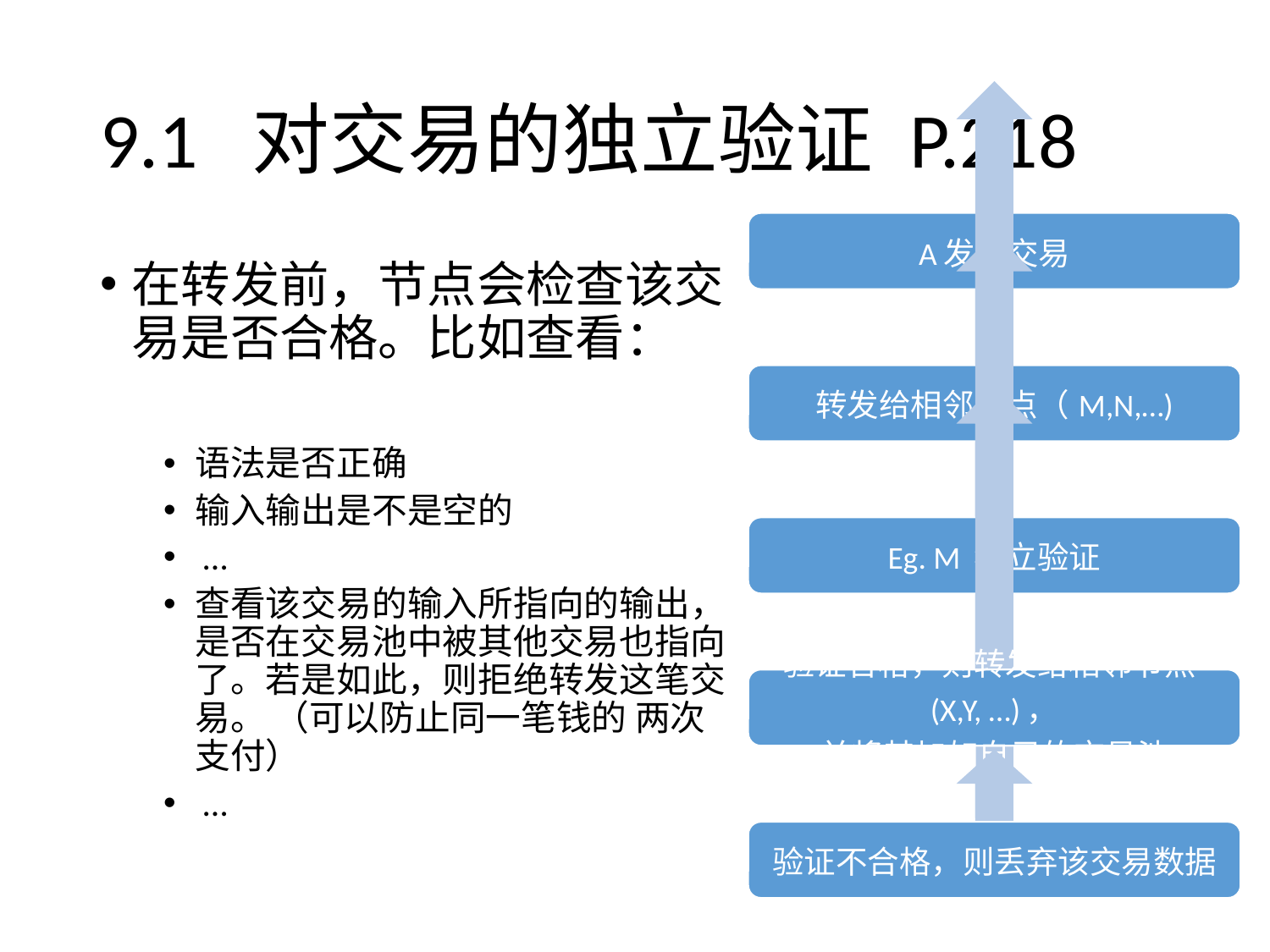

# 9.1  对交易的独立验证 P.218
A发生交易
转发给相邻节点（M,N,…)
Eg. M 独立验证
验证合格，则转发给相邻节点(X,Y, …)，
并将其加如自己的交易池
验证不合格，则丢弃该交易数据
在转发前，节点会检查该交易是否合格。比如查看：

语法是否正确
输入输出是不是空的
 …
查看该交易的输入所指向的输出，是否在交易池中被其他交易也指向了。若是如此，则拒绝转发这笔交易。 （可以防止同一笔钱的 两次支付）
 …